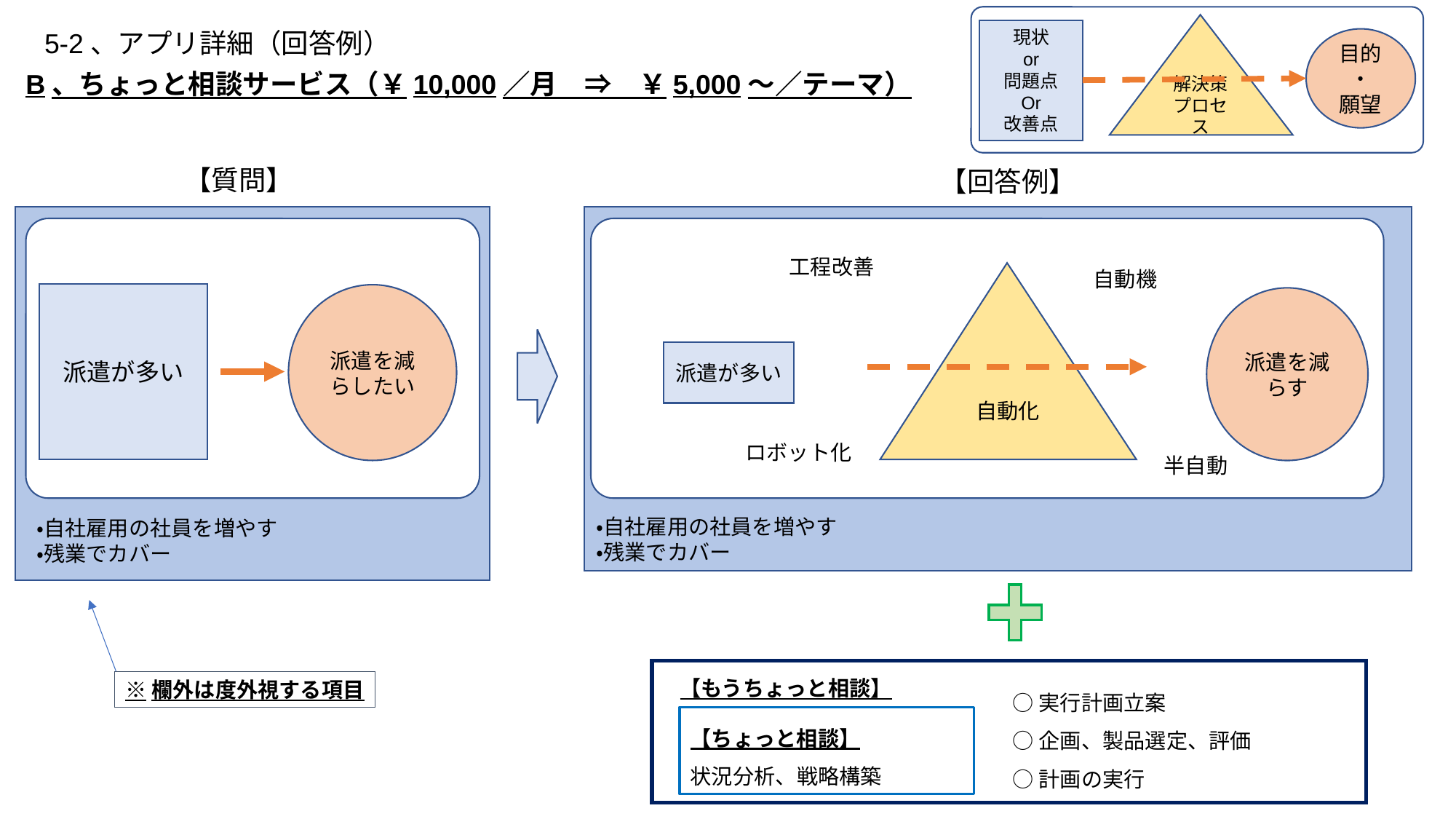

解決策
プロセス
現状
or
問題点
Or
改善点
目的
・
願望
5-2、アプリ詳細（回答例）
B、ちょっと相談サービス（￥10,000／月　⇒　￥5,000～／テーマ）
【質問】
【回答例】

工程改善
自動機
自動化
派遣が多い
派遣を減らしたい
派遣を減らす

派遣が多い
ロボット化
半自動
・自社雇用の社員を増やす
・残業でカバー
・自社雇用の社員を増やす
・残業でカバー

【もうちょっと相談】
※欄外は度外視する項目
○実行計画立案
○企画、製品選定、評価
○計画の実行
【ちょっと相談】
状況分析、戦略構築